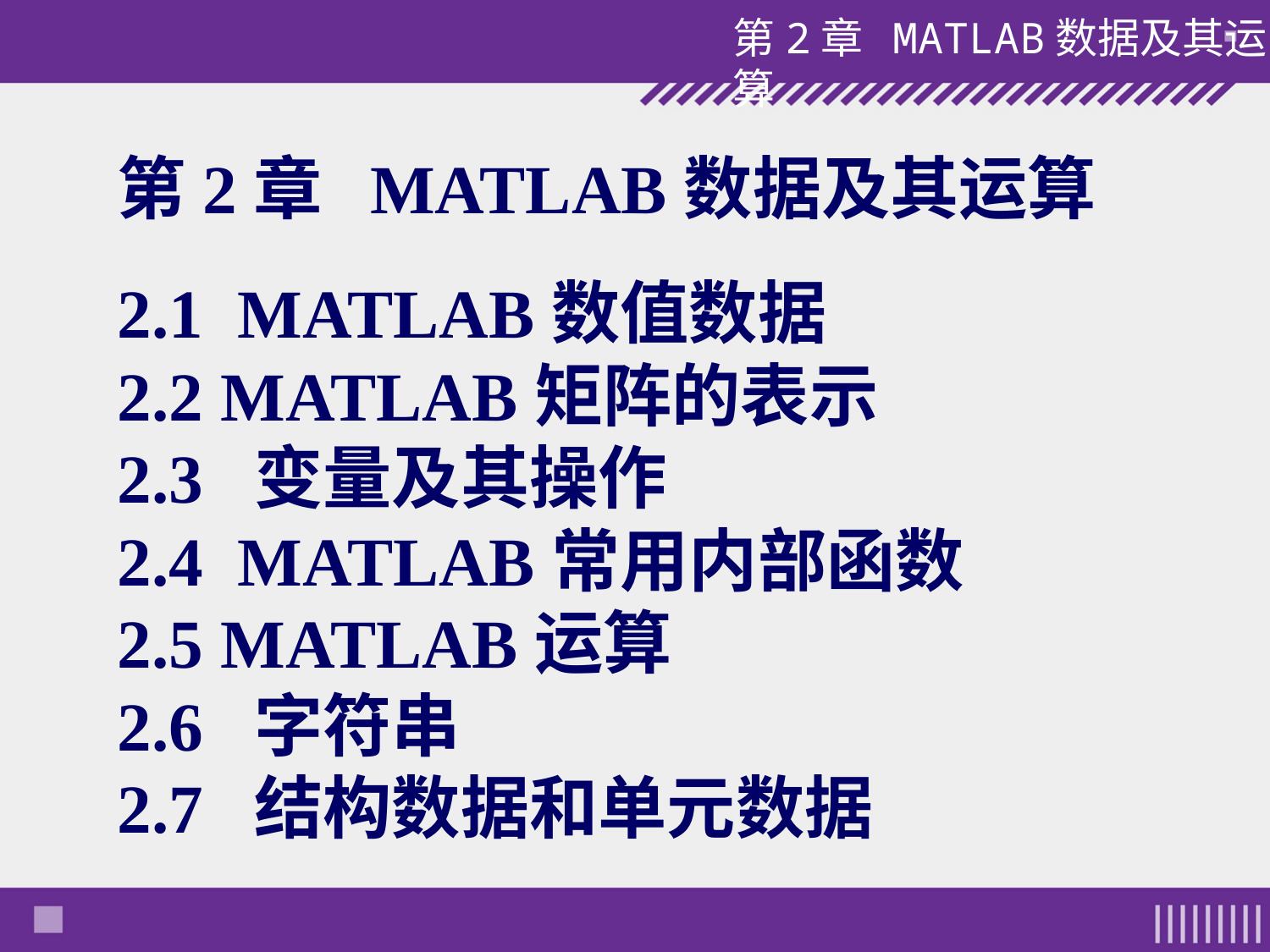

第2章  MATLAB数据及其运算
2.1  MATLAB数值数据
2.2 MATLAB矩阵的表示
2.3  变量及其操作
2.4  MATLAB常用内部函数
2.5 MATLAB运算
2.6  字符串
2.7  结构数据和单元数据